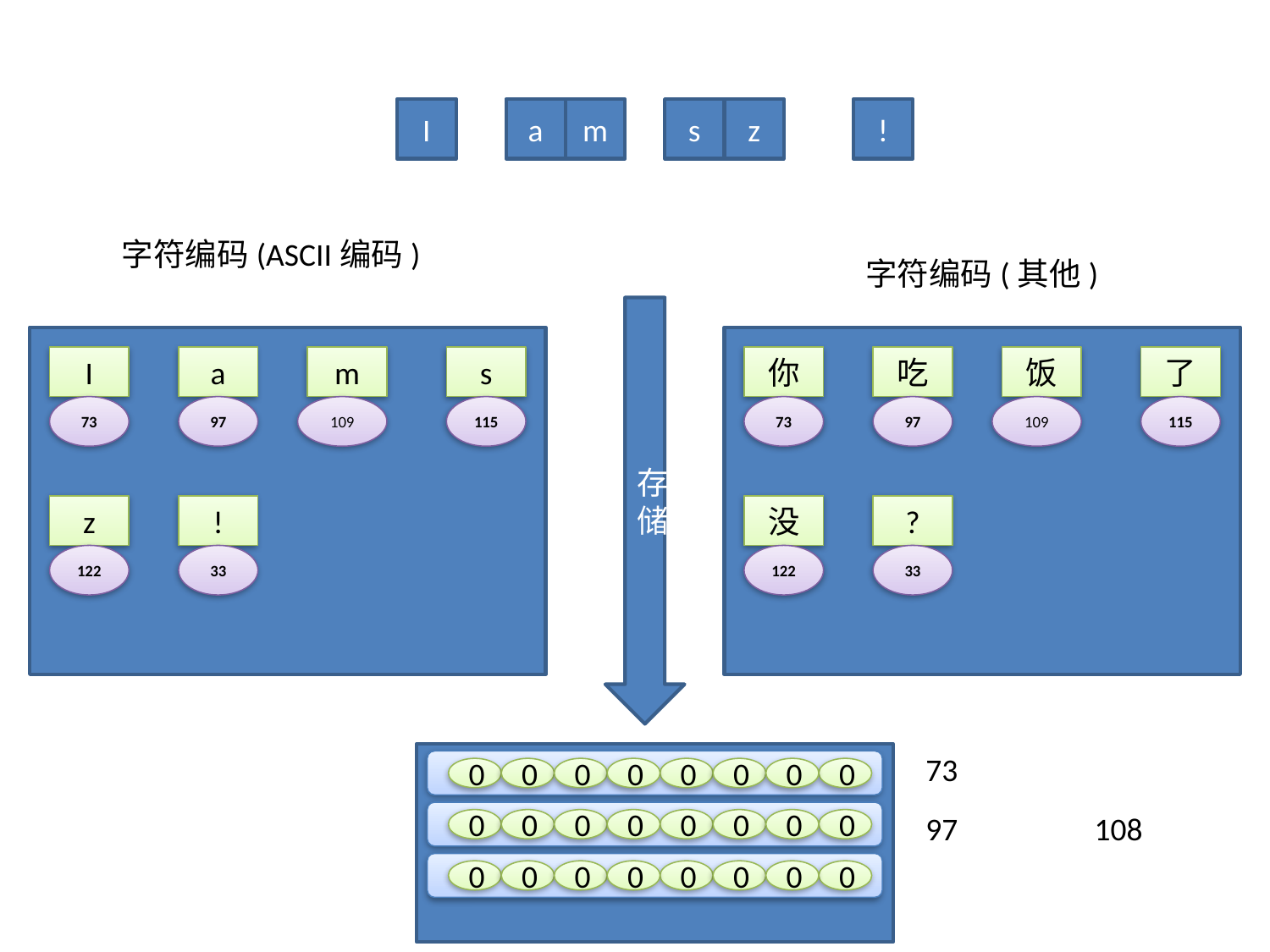

I
a
m
s
z
!
字符编码(ASCII编码)
字符编码(其他)
存储

I
73
a
97
m
109
s
115
z
122
!
33

你
73
吃
97
饭
109
了
115
没
122
?
33

0
0
0
0
0
0
0
0

0
0
0
0
0
0
0
0

0
0
0
0
0
0
0
0
73
97
108